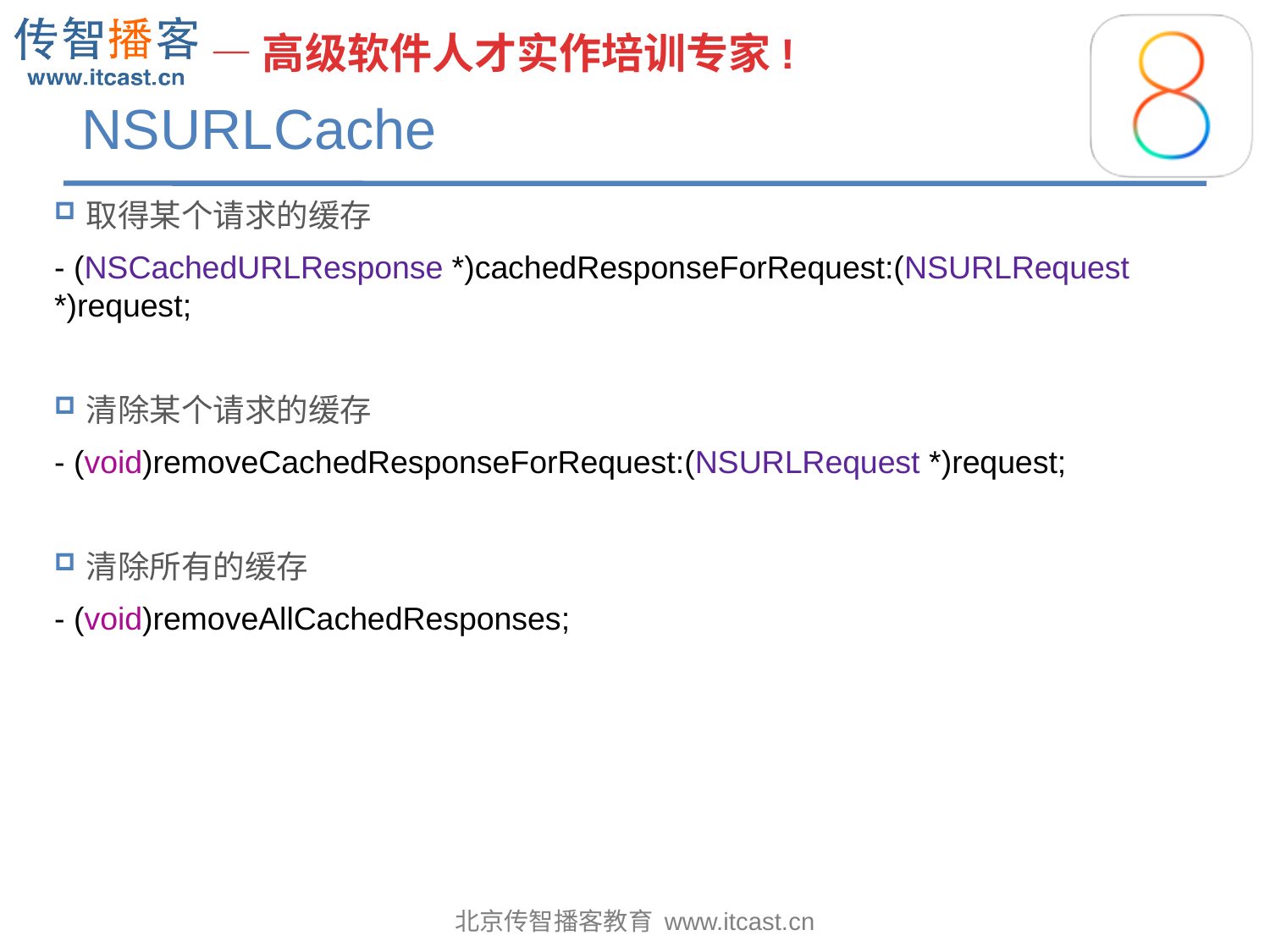

# NSURLCache
取得某个请求的缓存
- (NSCachedURLResponse *)cachedResponseForRequest:(NSURLRequest *)request;

清除某个请求的缓存
- (void)removeCachedResponseForRequest:(NSURLRequest *)request;

清除所有的缓存
- (void)removeAllCachedResponses;